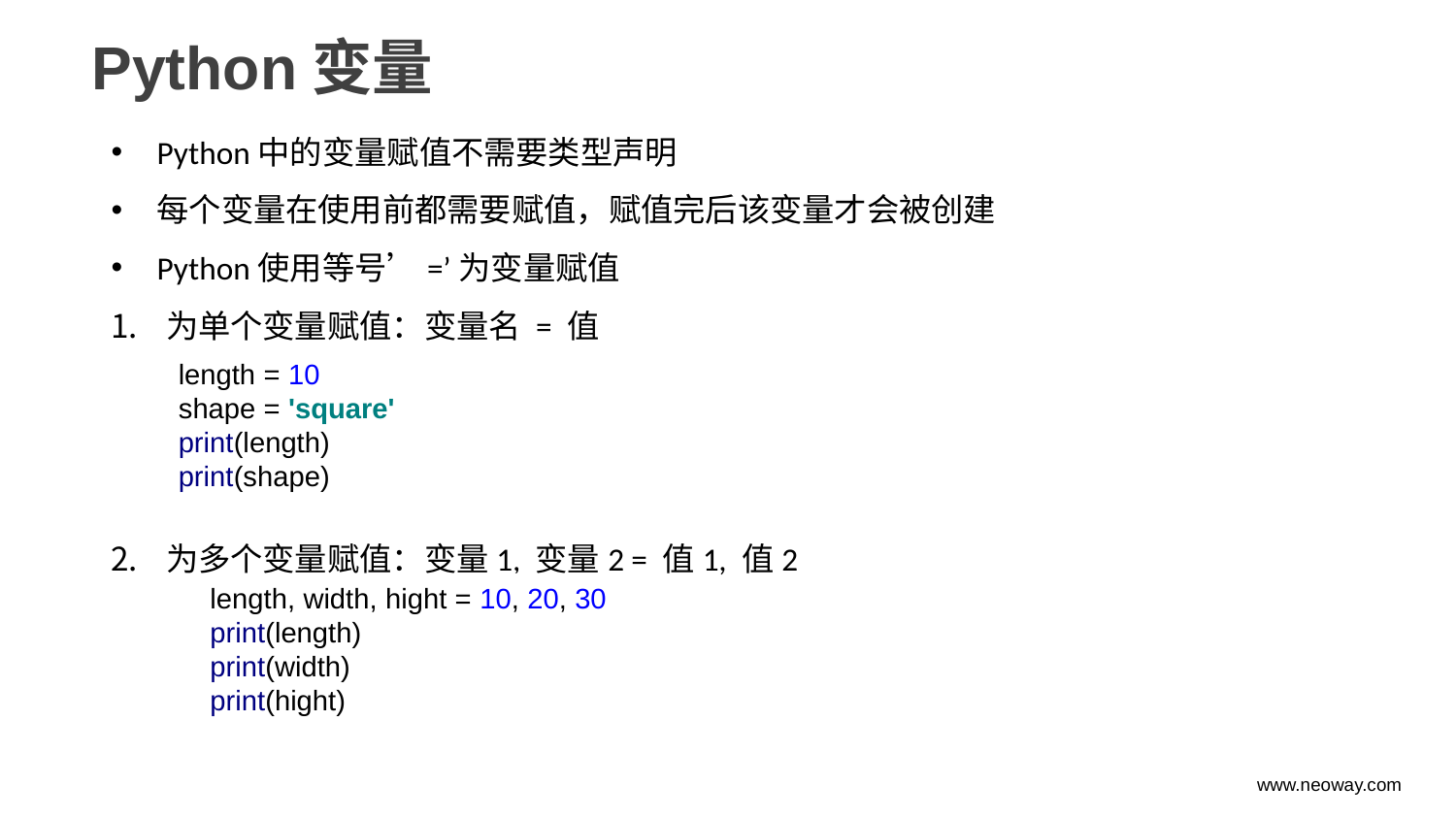

Python变量
Python中的变量赋值不需要类型声明
每个变量在使用前都需要赋值，赋值完后该变量才会被创建
Python使用等号’=’为变量赋值
为单个变量赋值：变量名 = 值

为多个变量赋值：变量1, 变量2 = 值1, 值2

length = 10
shape = 'square'
print(length)
print(shape)
length, width, hight = 10, 20, 30
print(length)
print(width)
print(hight)